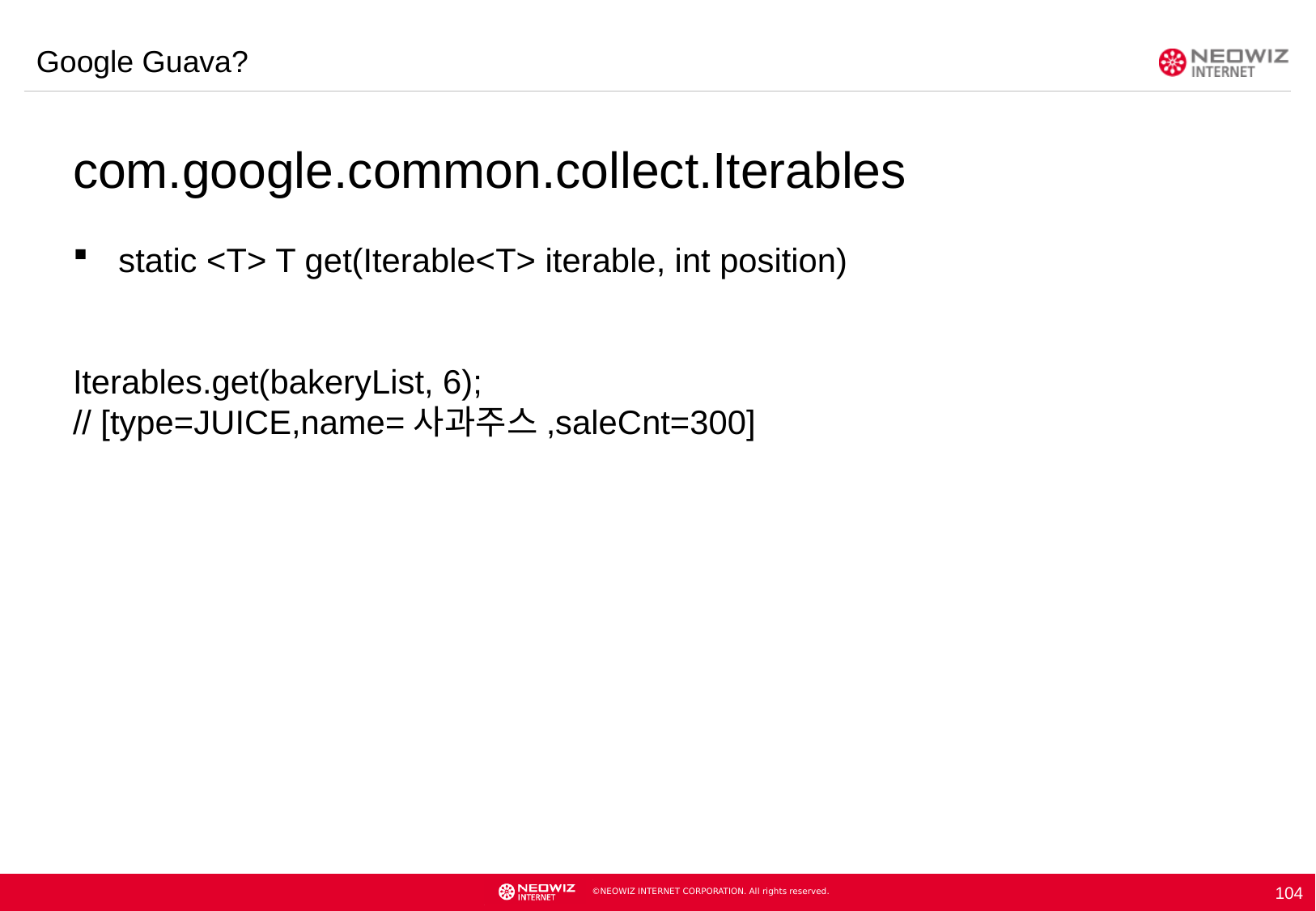

Google Guava?

com.google.common.collect.Iterables

static <T> T get(Iterable<T> iterable, int position)

Iterables.get(bakeryList, 6);
// [type=JUICE,name=사과주스,saleCnt=300]

104